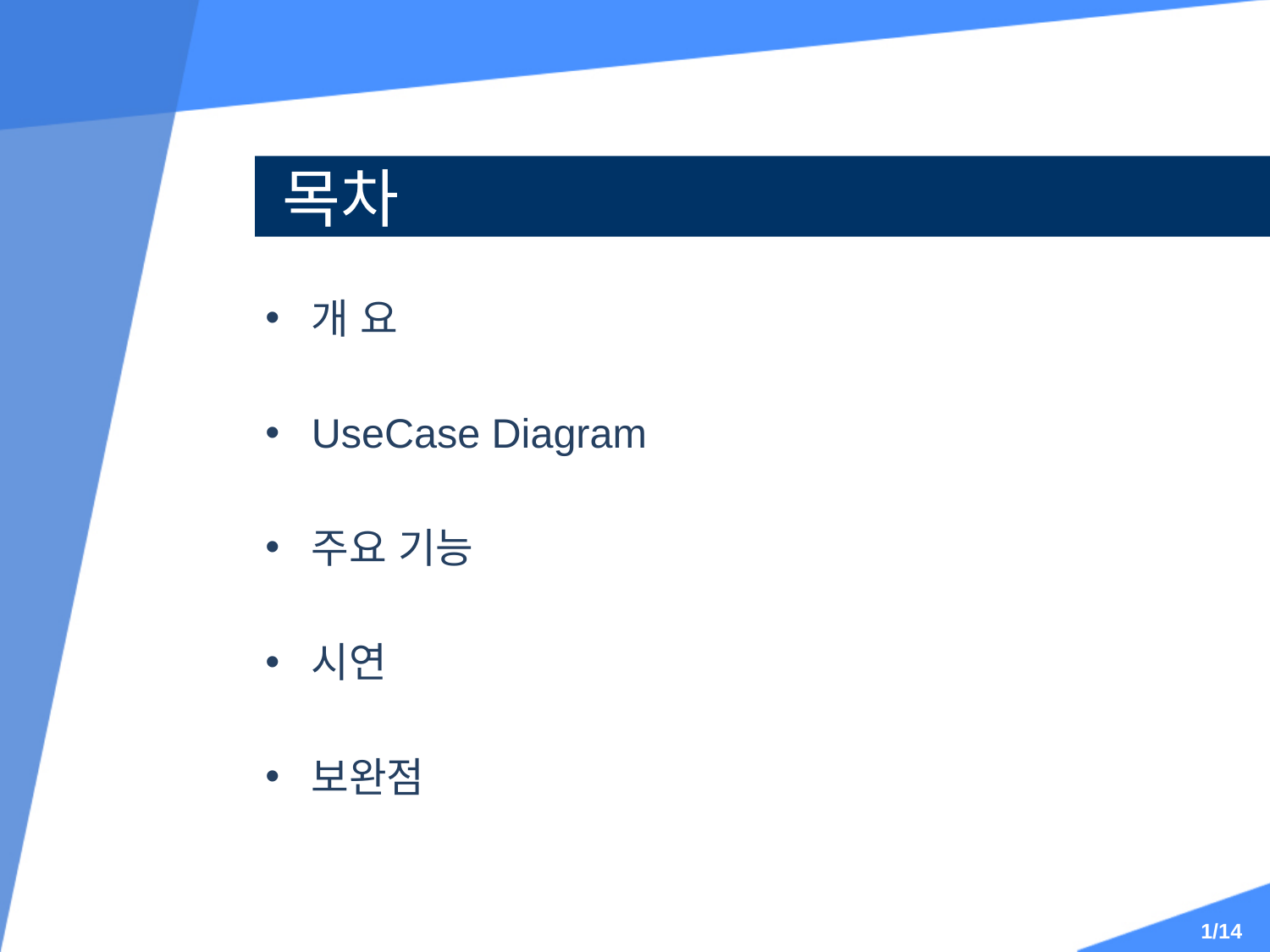

목차
개 요

UseCase Diagram

주요 기능

시연

보완점

1/14